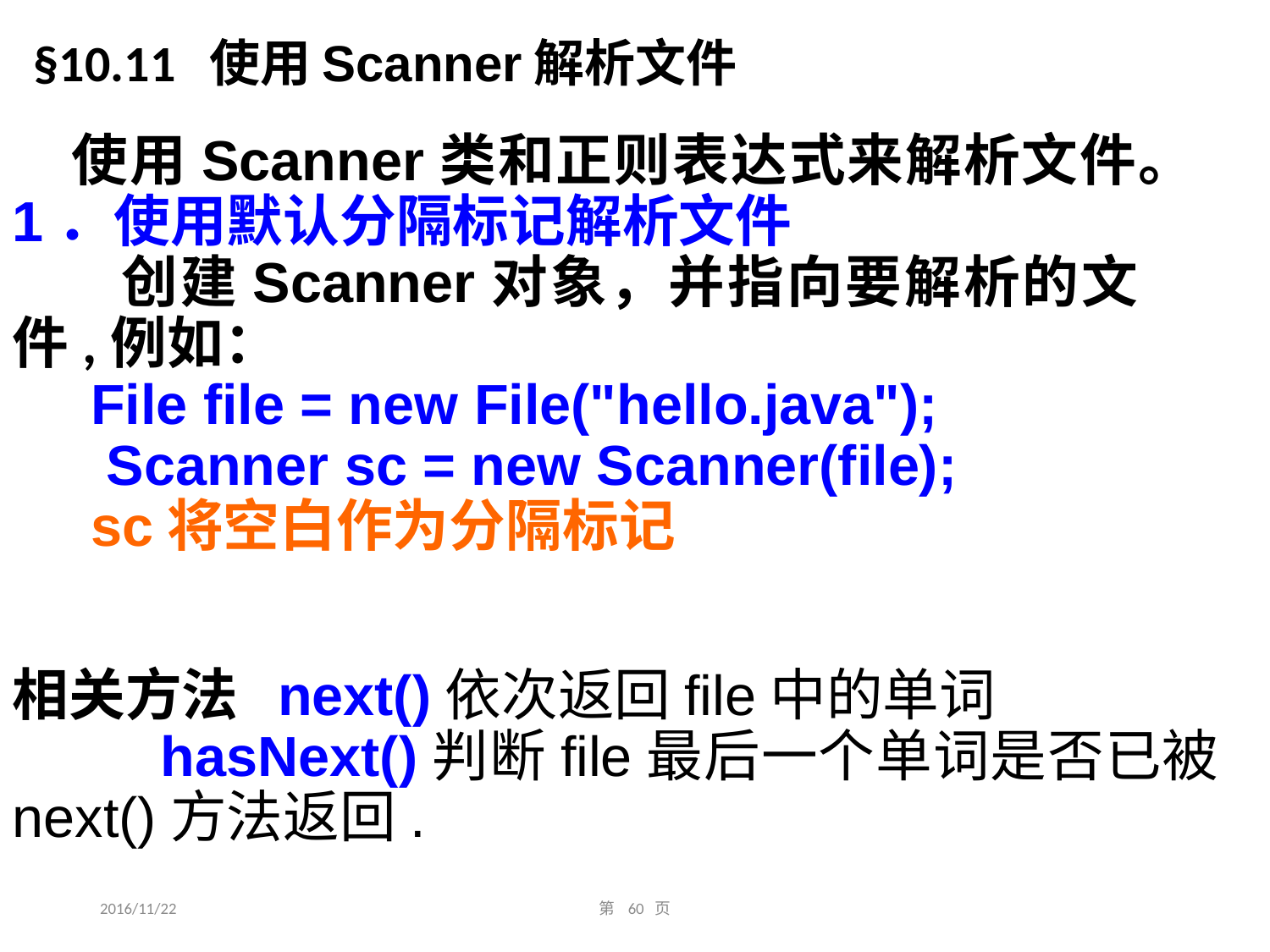

§10.11  使用Scanner解析文件
   使用Scanner类和正则表达式来解析文件。
1．使用默认分隔标记解析文件
      创建Scanner对象，并指向要解析的文件,例如：
     File file = new File("hello.java");
      Scanner sc = new Scanner(file);
     sc将空白作为分隔标记
相关方法  next()依次返回file中的单词
         hasNext()判断file最后一个单词是否已被next()方法返回.

2016/11/22
第  60  页